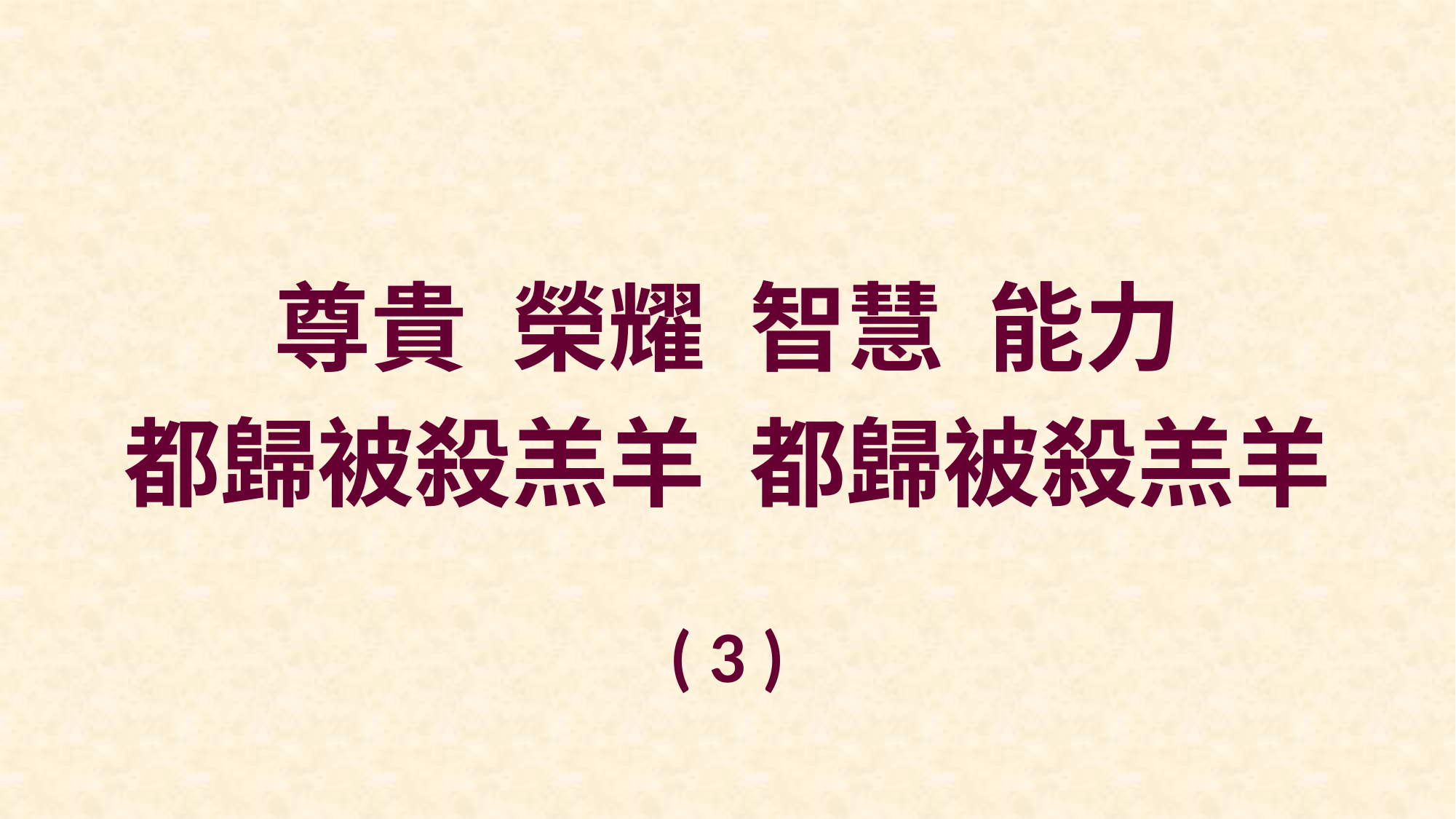

尊貴  榮耀  智慧  能力
都歸被殺羔羊  都歸被殺羔羊
( 3 )